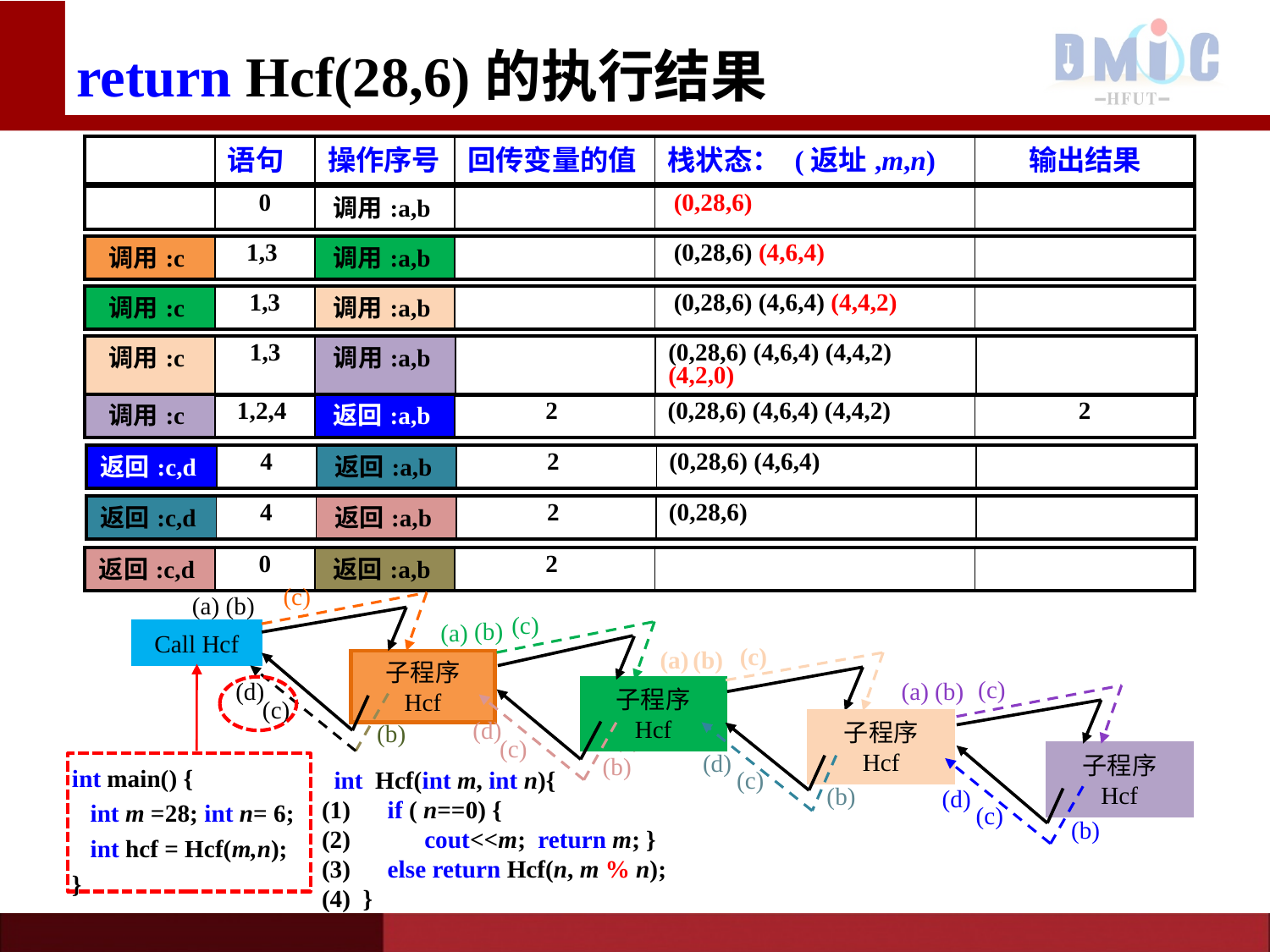

# return Hcf(28,6)的执行结果
|  | 语句 | 操作序号 | 回传变量的值 | 栈状态： (返址,m,n) | 输出结果 |
| --- | --- | --- | --- | --- | --- |
|  | 0 | 调用:a,b |  | (0,28,6) |  |
| --- | --- | --- | --- | --- | --- |
| 调用:c | 1,3 | 调用:a,b |  | (0,28,6) (4,6,4) |  |
| --- | --- | --- | --- | --- | --- |
| 调用:c | 1,3 | 调用:a,b |  | (0,28,6) (4,6,4) (4,4,2) |  |
| --- | --- | --- | --- | --- | --- |
| 调用:c | 1,3 | 调用:a,b |  | (0,28,6) (4,6,4) (4,4,2) (4,2,0) |  |
| --- | --- | --- | --- | --- | --- |
| 调用:c | 1,2,4 | 返回:a,b | 2 | (0,28,6) (4,6,4) (4,4,2) | 2 |
| --- | --- | --- | --- | --- | --- |
| 返回:c,d | 4 | 返回:a,b | 2 | (0,28,6) (4,6,4) |  |
| --- | --- | --- | --- | --- | --- |
| 返回:c,d | 4 | 返回:a,b | 2 | (0,28,6) |  |
| --- | --- | --- | --- | --- | --- |
| 返回:c,d | 0 | 返回:a,b | 2 |  |  |
| --- | --- | --- | --- | --- | --- |
(c)
(a)
(b)
Call Hcf
子程序 Hcf
(c)
子程序 Hcf
(b)
(a)
(c)
子程序 Hcf
(b)
(a)
int main() {
   int m =28; int n= 6;
   int hcf = Hcf(m,n);
}

(c)
子程序 Hcf
(a)
(b)
(d)

(c)
(a)
(b)
(d)
(c)
(a)
(b)
(d)
(c)
(d)
(c)
(a)
(b)
             int  Hcf(int m, int n){
           (1)      if ( n==0) {
           (2)            cout<<m;  return m; }
           (3)      else return Hcf(n, m % n);
           (4)  }
(a)
(b)